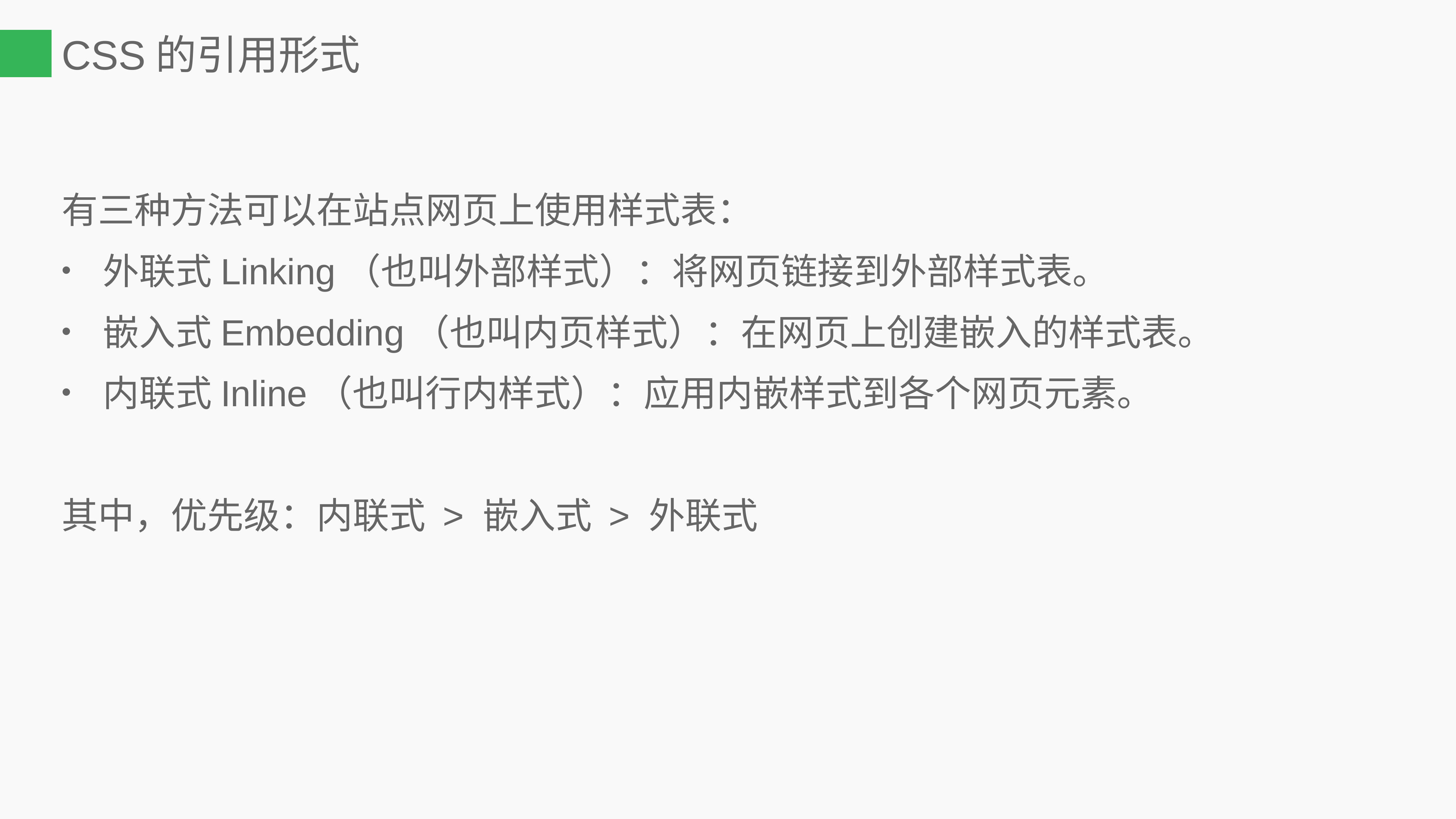

# CSS的引用形式
有三种方法可以在站点网页上使用样式表：
外联式Linking（也叫外部样式）：将网页链接到外部样式表。
嵌入式Embedding（也叫内页样式）：在网页上创建嵌入的样式表。
内联式Inline（也叫行内样式）：应用内嵌样式到各个网页元素。

其中，优先级：内联式 > 嵌入式 > 外联式